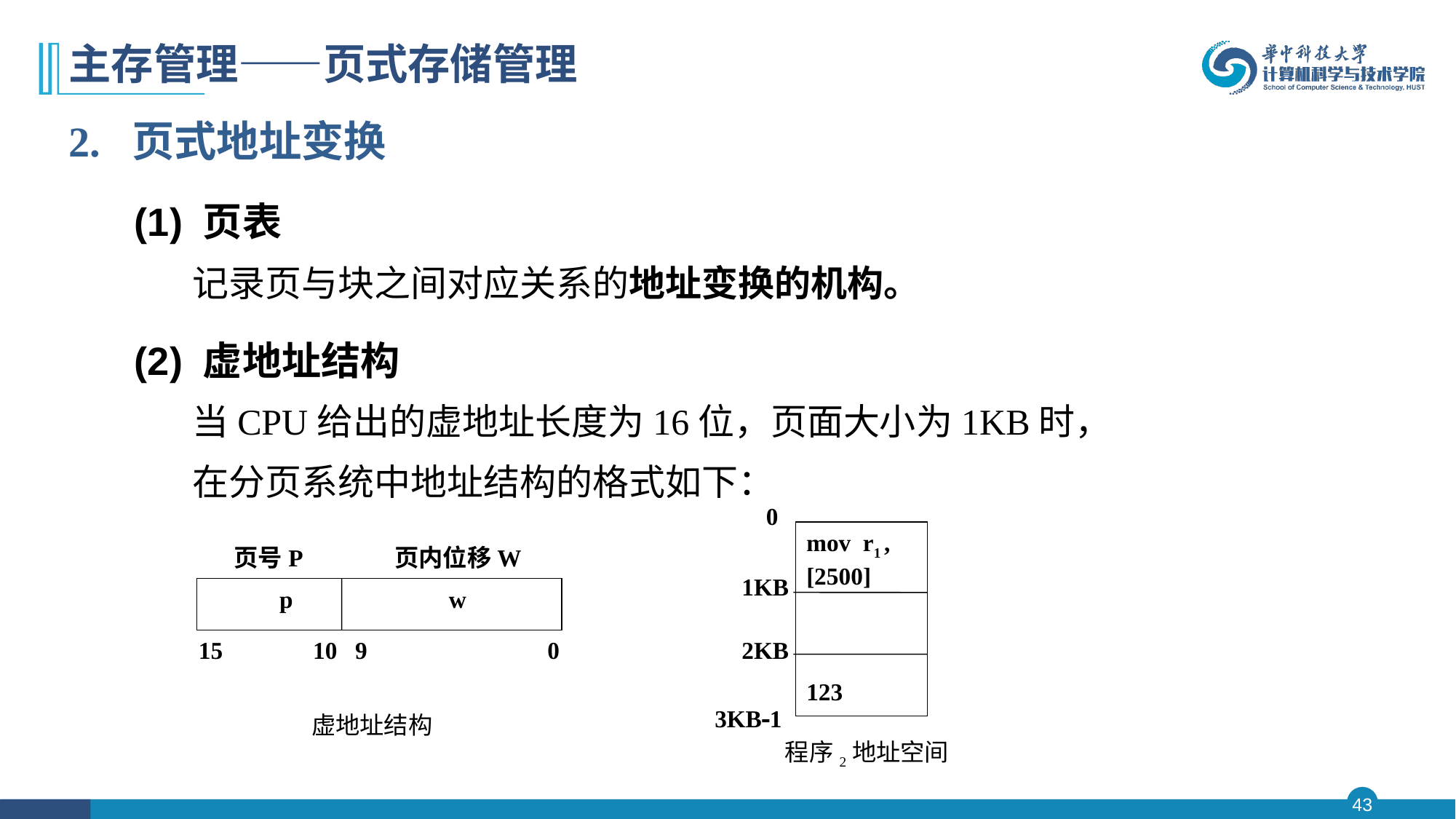

# 主存管理——页式存储管理
2.  页式地址变换
      (1) 页表
              记录页与块之间对应关系的地址变换的机构。
      (2) 虚地址结构
              当CPU给出的虚地址长度为16位，页面大小为1KB时，
              在分页系统中地址结构的格式如下：
0
mov  r1 ,
[2500]

123
1KB

2KB

3KB−1
程序2地址空间
页号P
页内位移W
            p                          w

15               10   9                              0
虚地址结构